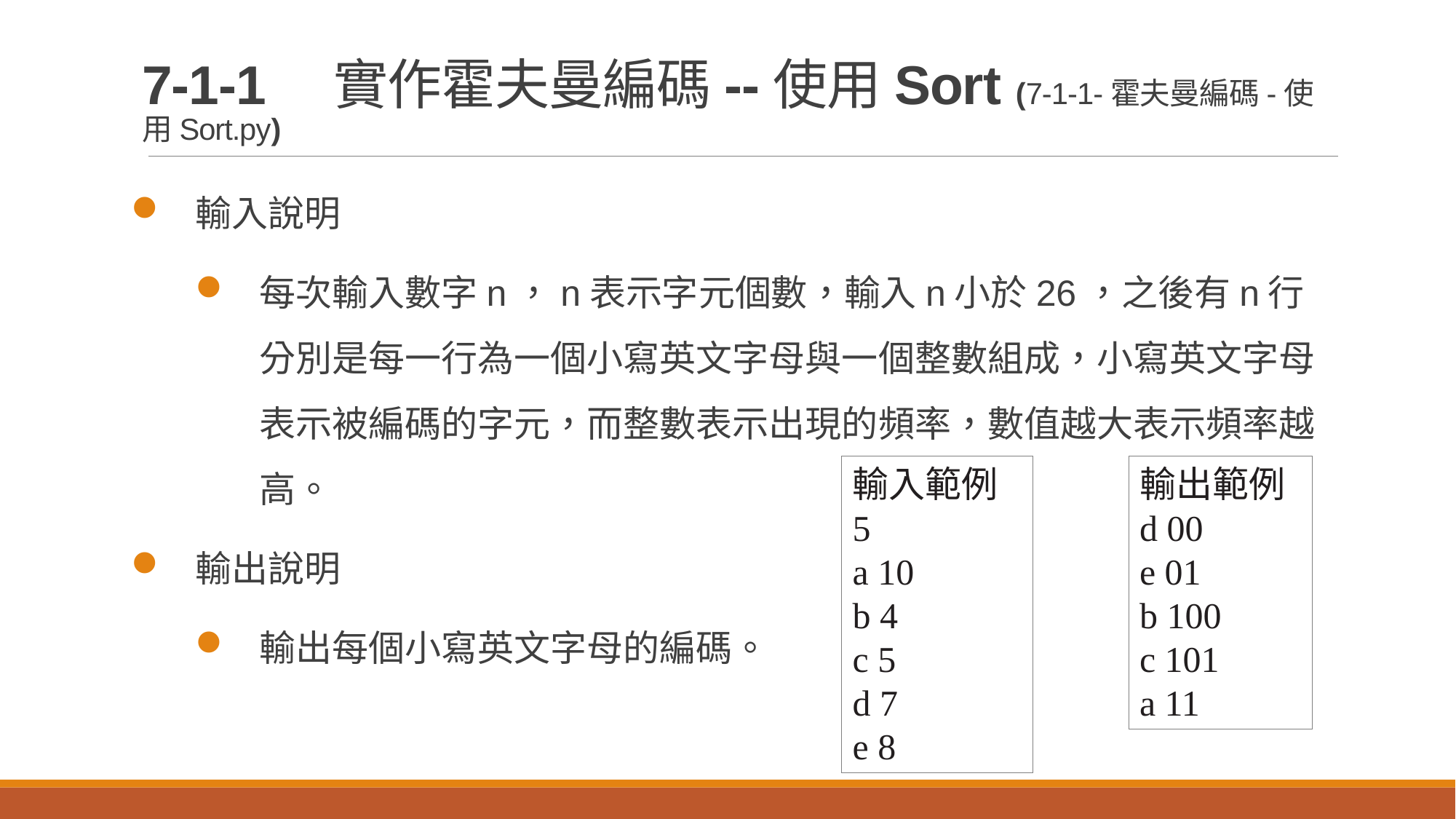

# 7-1-1　實作霍夫曼編碼--使用Sort (7-1-1-霍夫曼編碼-使用Sort.py)
輸入說明
每次輸入數字n，n表示字元個數，輸入n小於26，之後有n行分別是每一行為一個小寫英文字母與一個整數組成，小寫英文字母表示被編碼的字元，而整數表示出現的頻率，數值越大表示頻率越高。
輸出說明
輸出每個小寫英文字母的編碼。
輸入範例
5
a 10
b 4
c 5
d 7
e 8
輸出範例
d 00
e 01
b 100
c 101
a 11